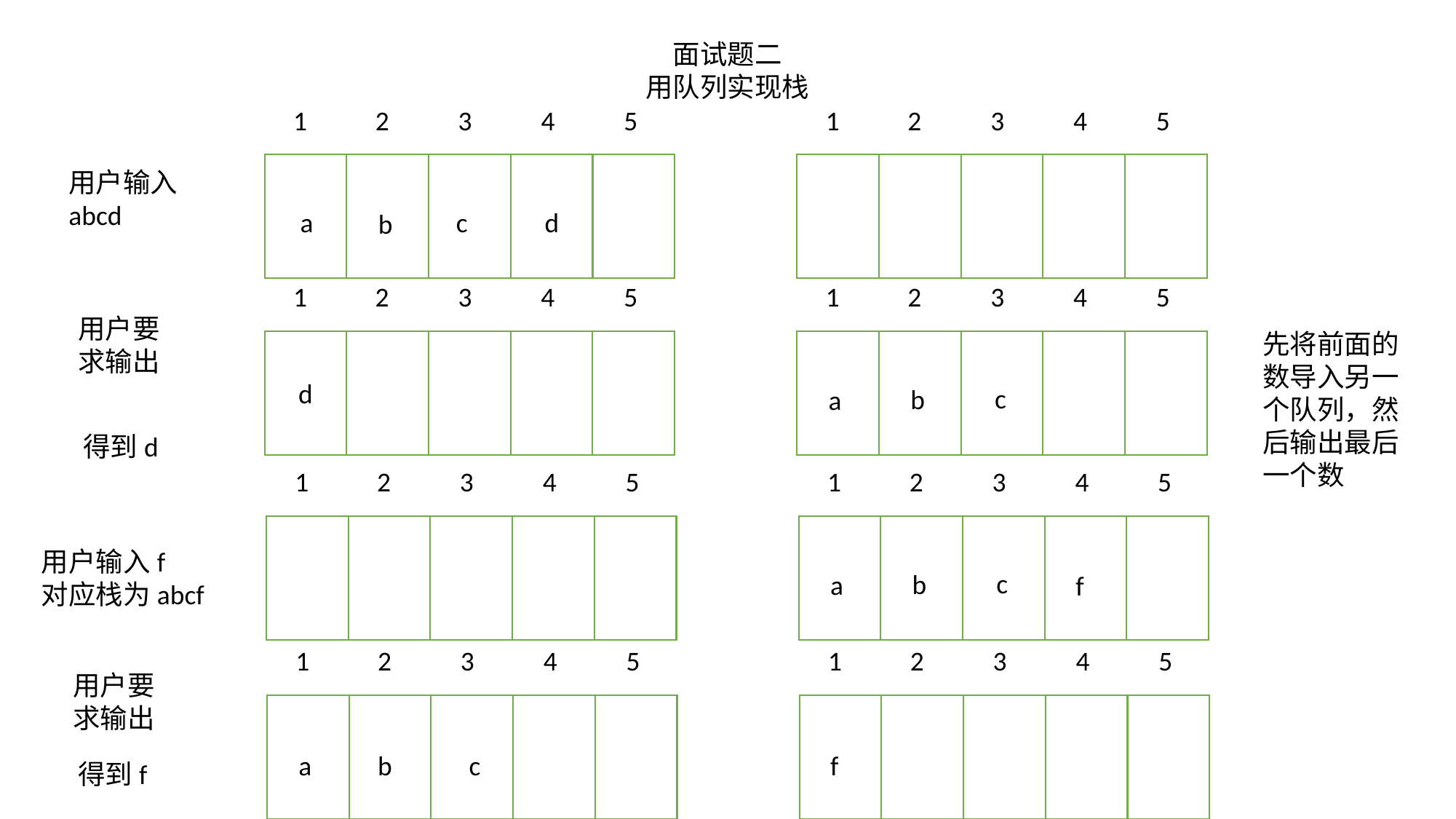

面试题二
用队列实现栈

1
2
3
4
5

1
2
3
4
5
用户输入
abcd
a
c
d
b

1
2
3
4
5

1
2
3
4
5
用户要求输出
先将前面的数导入另一个队列，然后输出最后一个数
d
c
b
a
得到d

1
2
3
4
5

1
2
3
4
5
用户输入f
对应栈为abcf
c
b
a
f

1
2
3
4
5

1
2
3
4
5
用户要求输出
a
b
c
f
得到f